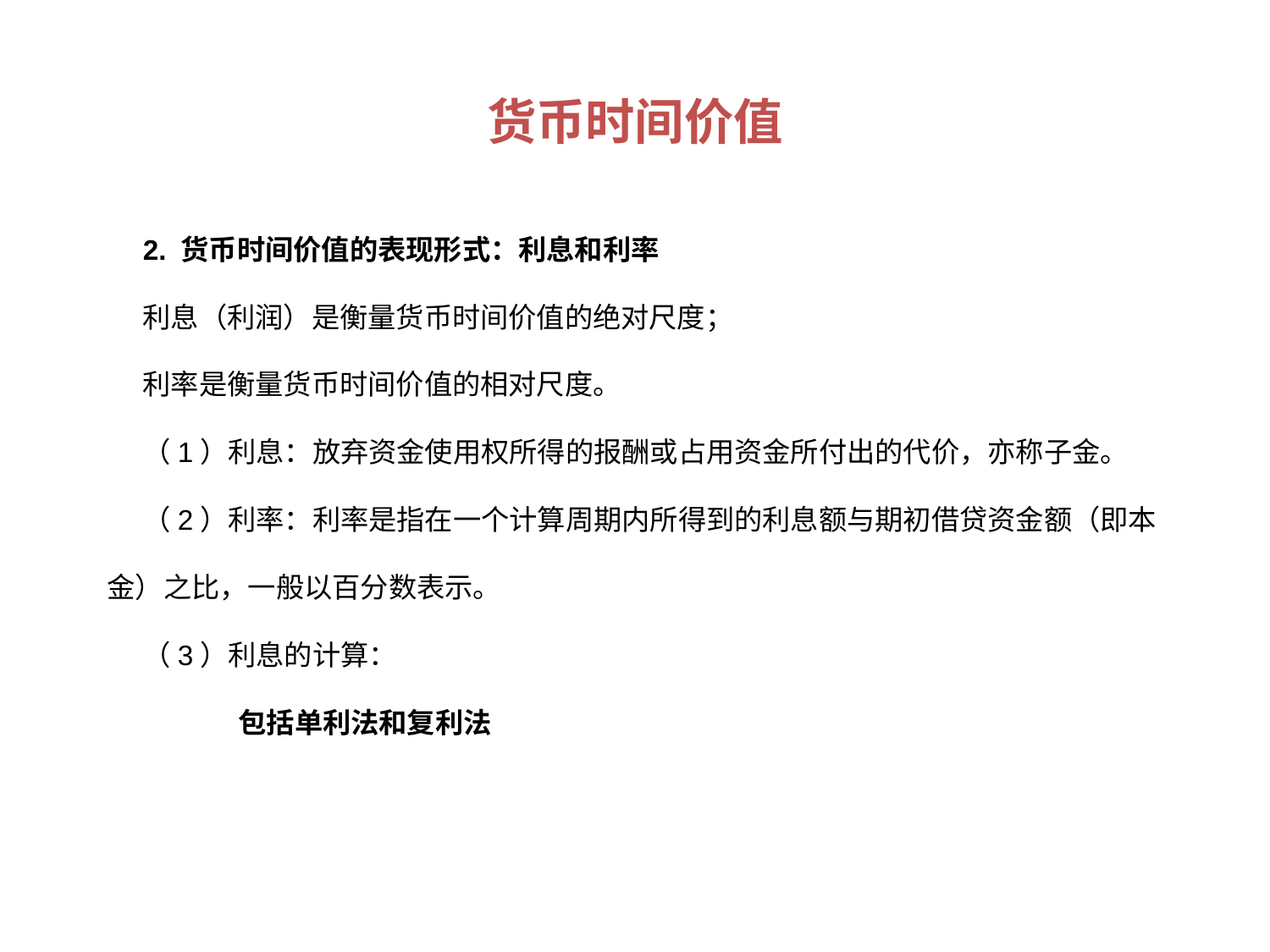

货币时间价值
2. 货币时间价值的表现形式：利息和利率
利息（利润）是衡量货币时间价值的绝对尺度；
利率是衡量货币时间价值的相对尺度。
（1）利息：放弃资金使用权所得的报酬或占用资金所付出的代价，亦称子金。
（2）利率：利率是指在一个计算周期内所得到的利息额与期初借贷资金额（即本金）之比，一般以百分数表示。
（3）利息的计算：
              包括单利法和复利法